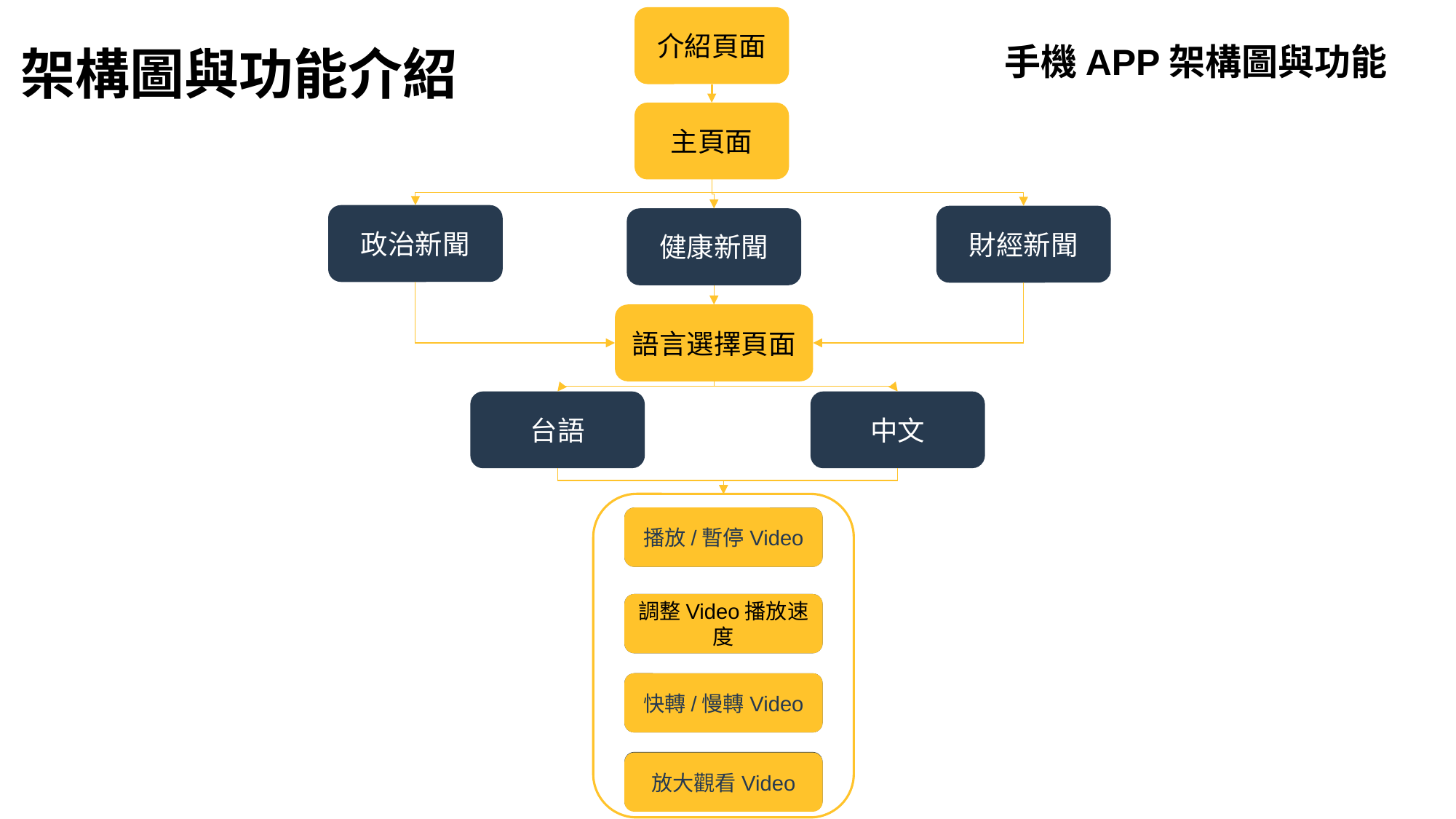

介紹頁面
手機APP架構圖與功能
架構圖與功能介紹
主頁面
政治新聞
財經新聞
健康新聞
語言選擇頁面
台語
中文

健康新聞版台語
播放/暫停Video
健康新聞版國語
調整Video播放速度
政治新聞版台語
快轉/慢轉Video
政治新聞版國語
放大觀看Video